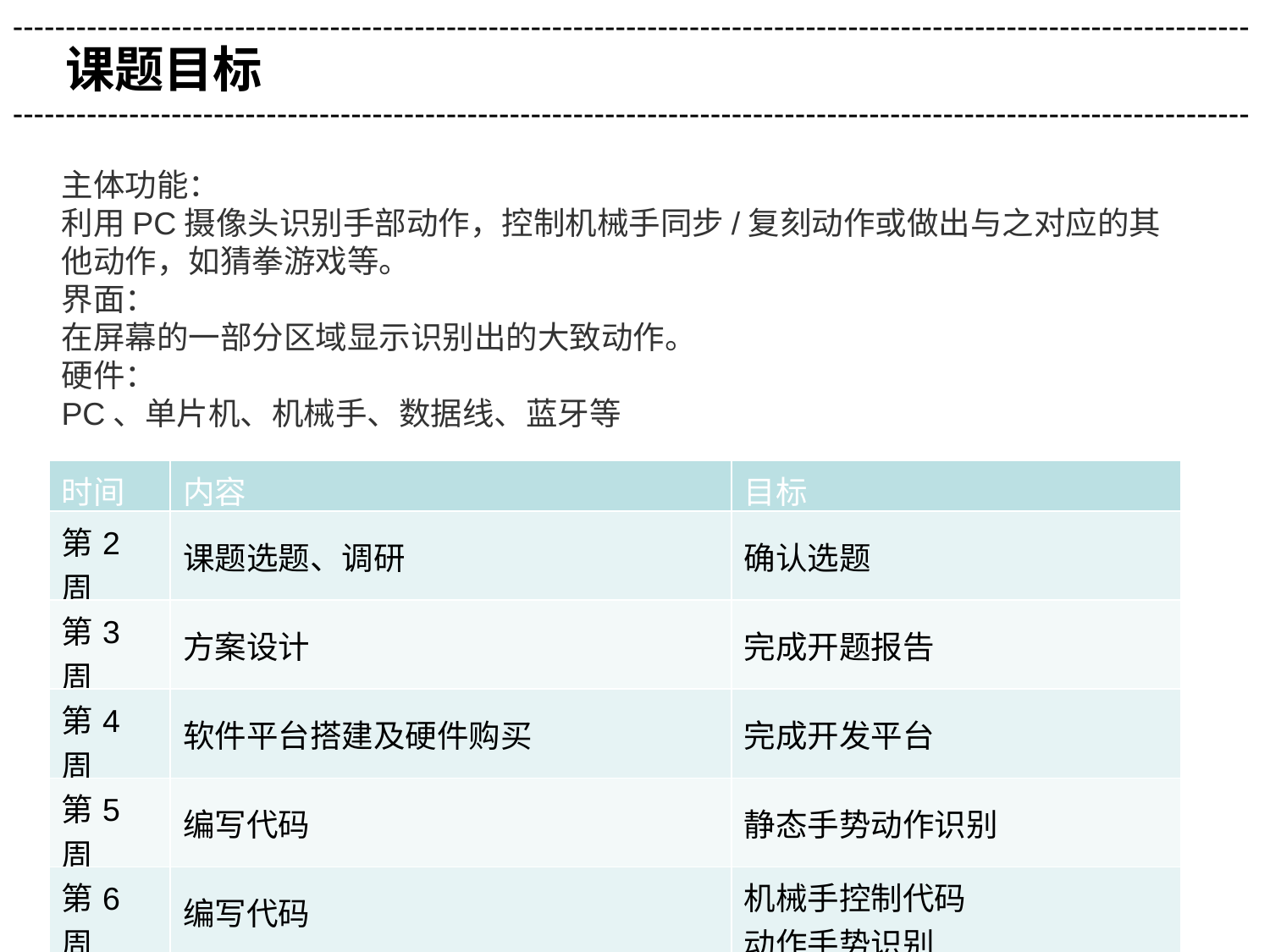

---------------------------------------------------------------------------------------------------------------------
课题目标
---------------------------------------------------------------------------------------------------------------------
主体功能：
利用PC摄像头识别手部动作，控制机械手同步/复刻动作或做出与之对应的其他动作，如猜拳游戏等。
界面：
在屏幕的一部分区域显示识别出的大致动作。
硬件：
PC、单片机、机械手、数据线、蓝牙等
| 时间 | 内容 | 目标 |
| --- | --- | --- |
| 第2周 | 课题选题、调研 | 确认选题 |
| 第3周 | 方案设计 | 完成开题报告 |
| 第4周 | 软件平台搭建及硬件购买 | 完成开发平台 |
| 第5周 | 编写代码 | 静态手势动作识别 |
| 第6周 | 编写代码 | 机械手控制代码 动作手势识别 |
| 第7周 | 调试、撰写答辩报告 | 调试完成，报告完成 |
| 第8周 | 验收、答辩 | 验收通过 |